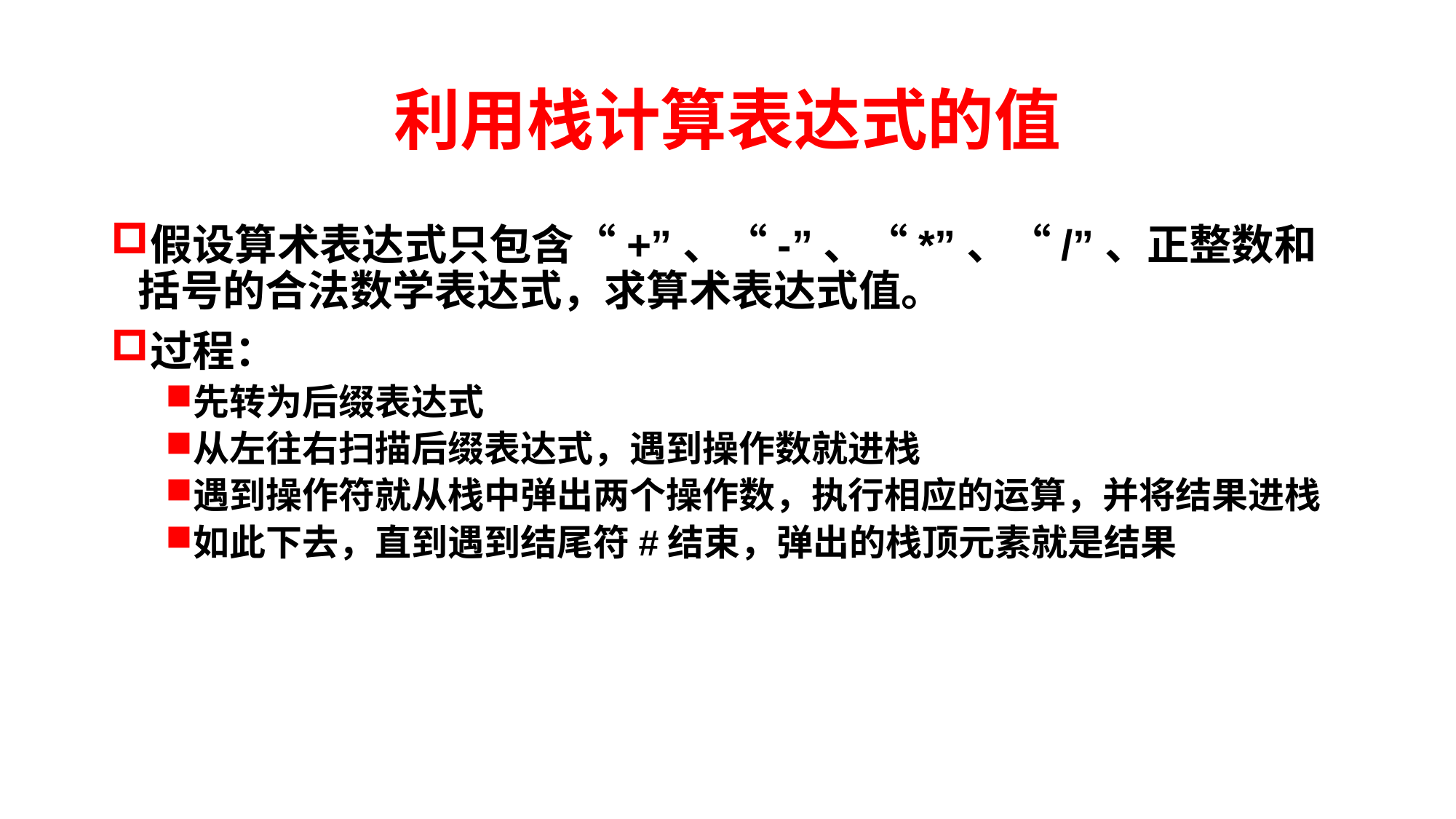

# 利用栈计算表达式的值
假设算术表达式只包含“+”、“-”、“*”、“/”、正整数和括号的合法数学表达式，求算术表达式值。
过程：
先转为后缀表达式
从左往右扫描后缀表达式，遇到操作数就进栈
遇到操作符就从栈中弹出两个操作数，执行相应的运算，并将结果进栈
如此下去，直到遇到结尾符#结束，弹出的栈顶元素就是结果